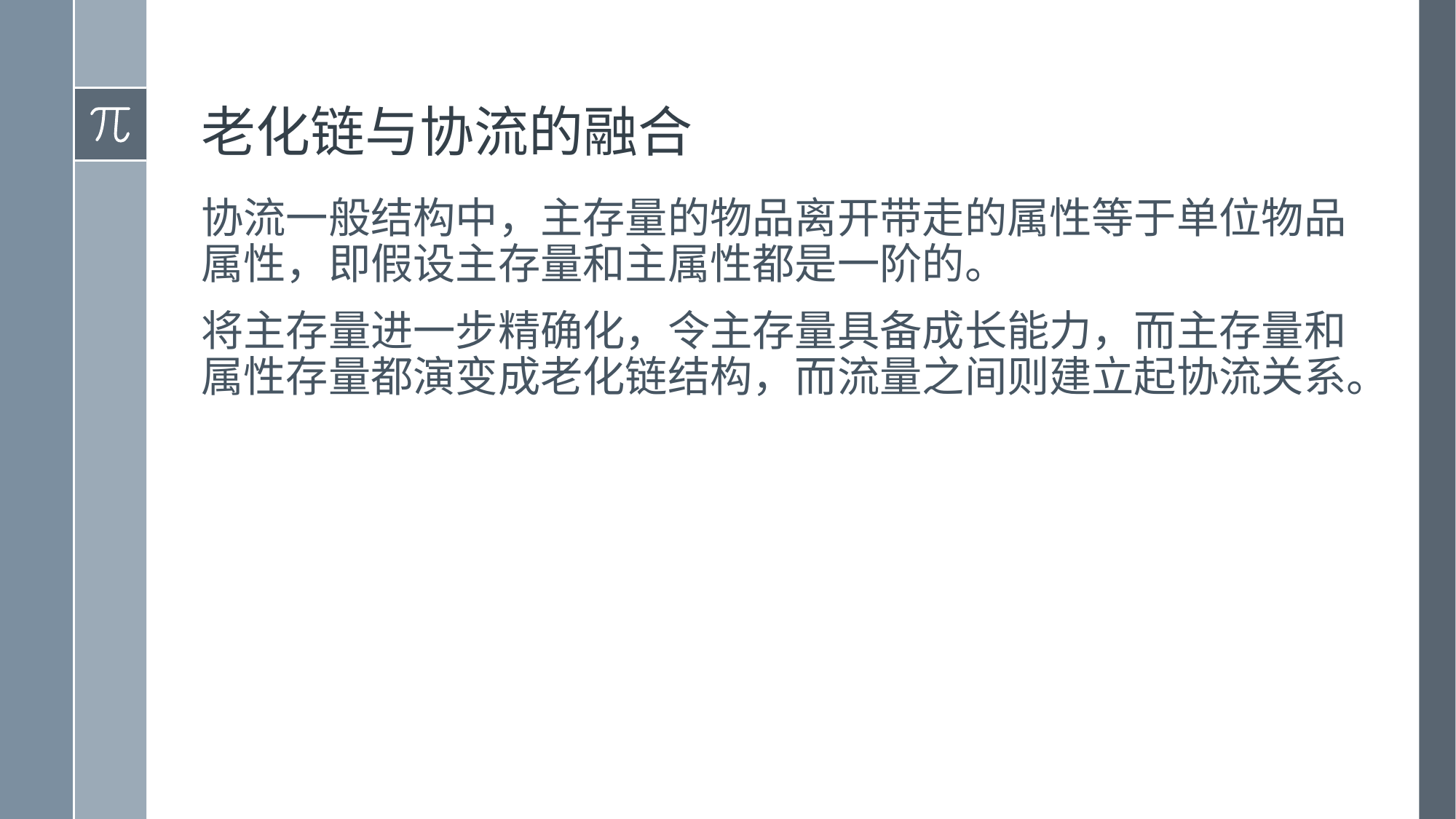

# 老化链与协流的融合
协流一般结构中，主存量的物品离开带走的属性等于单位物品属性，即假设主存量和主属性都是一阶的。
将主存量进一步精确化，令主存量具备成长能力，而主存量和属性存量都演变成老化链结构，而流量之间则建立起协流关系。